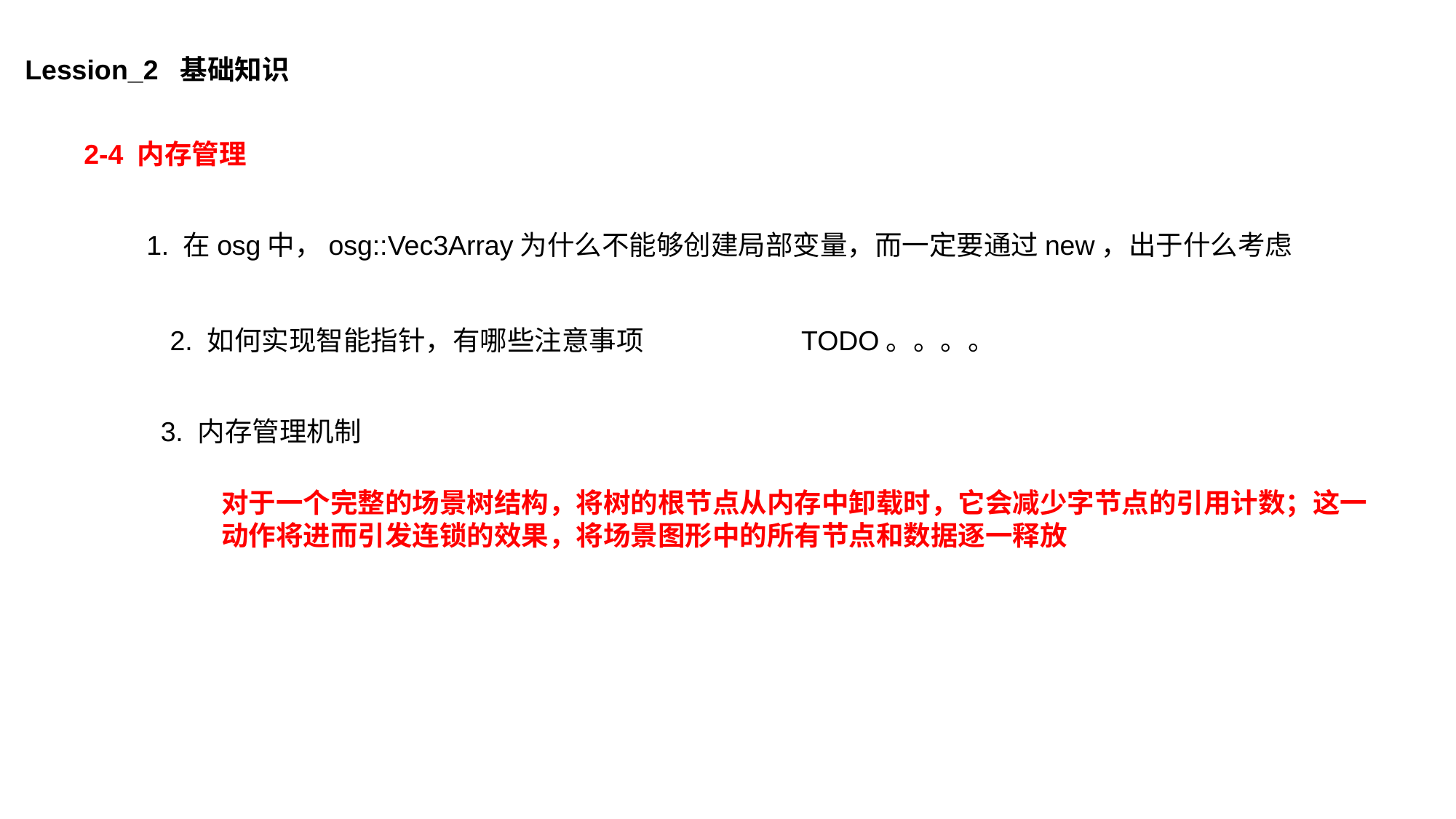

Lession_2  基础知识
2-4 内存管理
1. 在osg中，osg::Vec3Array为什么不能够创建局部变量，而一定要通过new，出于什么考虑
2. 如何实现智能指针，有哪些注意事项
TODO。。。。
3. 内存管理机制
对于一个完整的场景树结构，将树的根节点从内存中卸载时，它会减少字节点的引用计数；这一
动作将进而引发连锁的效果，将场景图形中的所有节点和数据逐一释放